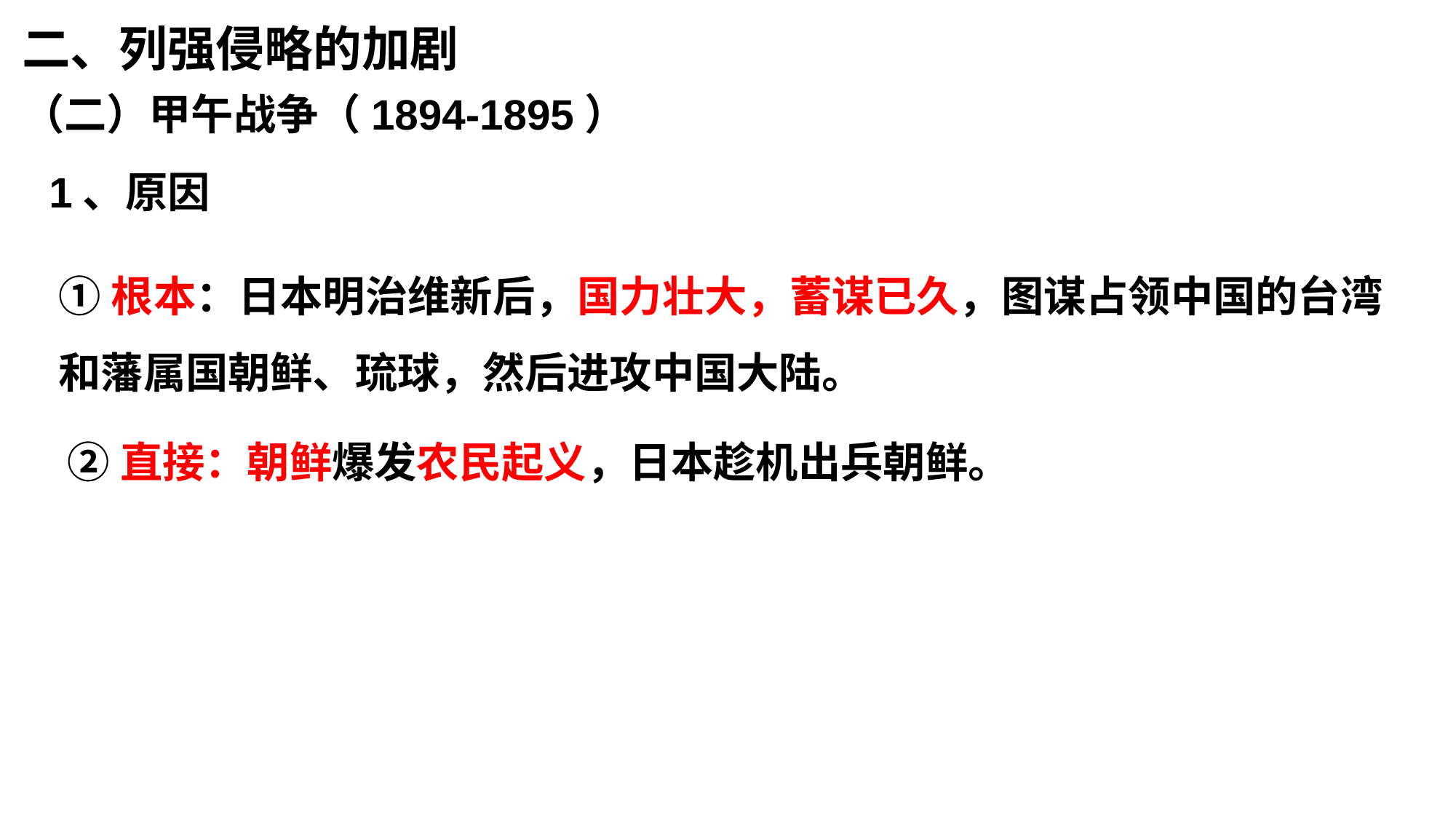

二、列强侵略的加剧
（二）甲午战争（1894-1895）
1、原因
①根本：日本明治维新后，国力壮大，蓄谋已久，图谋占领中国的台湾和藩属国朝鲜、琉球，然后进攻中国大陆。
②直接：朝鲜爆发农民起义，日本趁机出兵朝鲜。